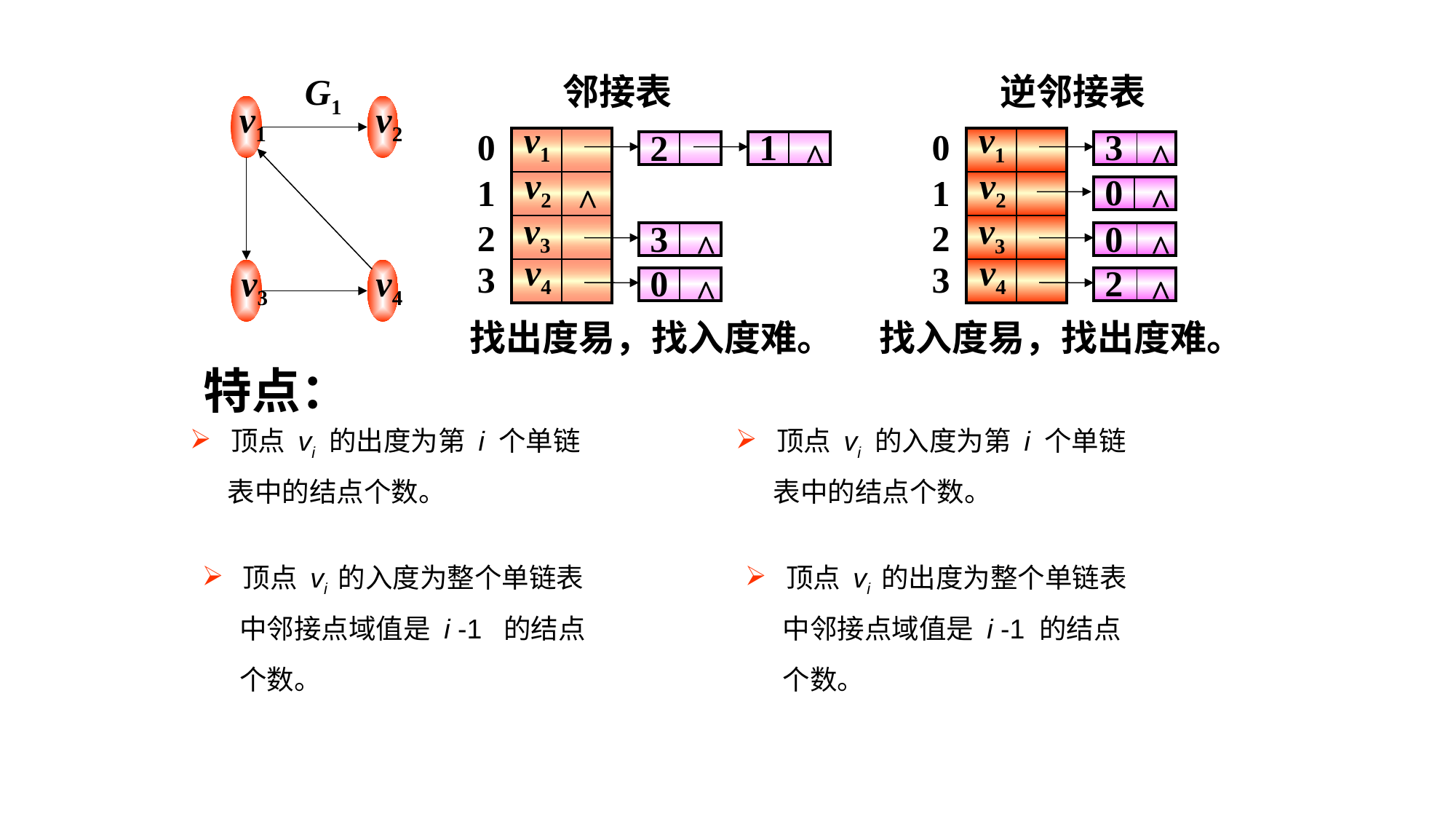

G1
v1
v2

v3
v4

邻接表
逆邻接表
v1
v1
v2
v3
v4
0
0
1
2
3
1
3
^
2
|  |  |
| --- | --- |
|  |  |
|  |  |
|  |  |
^
|  |  |
| --- | --- |
|  |  |
|  |  |
|  |  |
|  |  |
| --- | --- |
|  |  |
| --- | --- |
|  |  |
| --- | --- |

v2
0
^
1
^
|  |  |
| --- | --- |

v3
2
3
0
^
^
|  |  |
| --- | --- |
|  |  |
| --- | --- |

v4
0
2
^
3
^
|  |  |
| --- | --- |
|  |  |
| --- | --- |

找出度易，找入度难。
找入度易，找出度难。
特点：
  顶点 vi 的出度为第 i 个单链
     表中的结点个数。
  顶点 vi 的入度为第 i 个单链
     表中的结点个数。
  顶点 vi 的入度为整个单链表
     中邻接点域值是  i -1  的结点
     个数。
  顶点 vi 的出度为整个单链表
     中邻接点域值是  i -1 的结点
     个数。